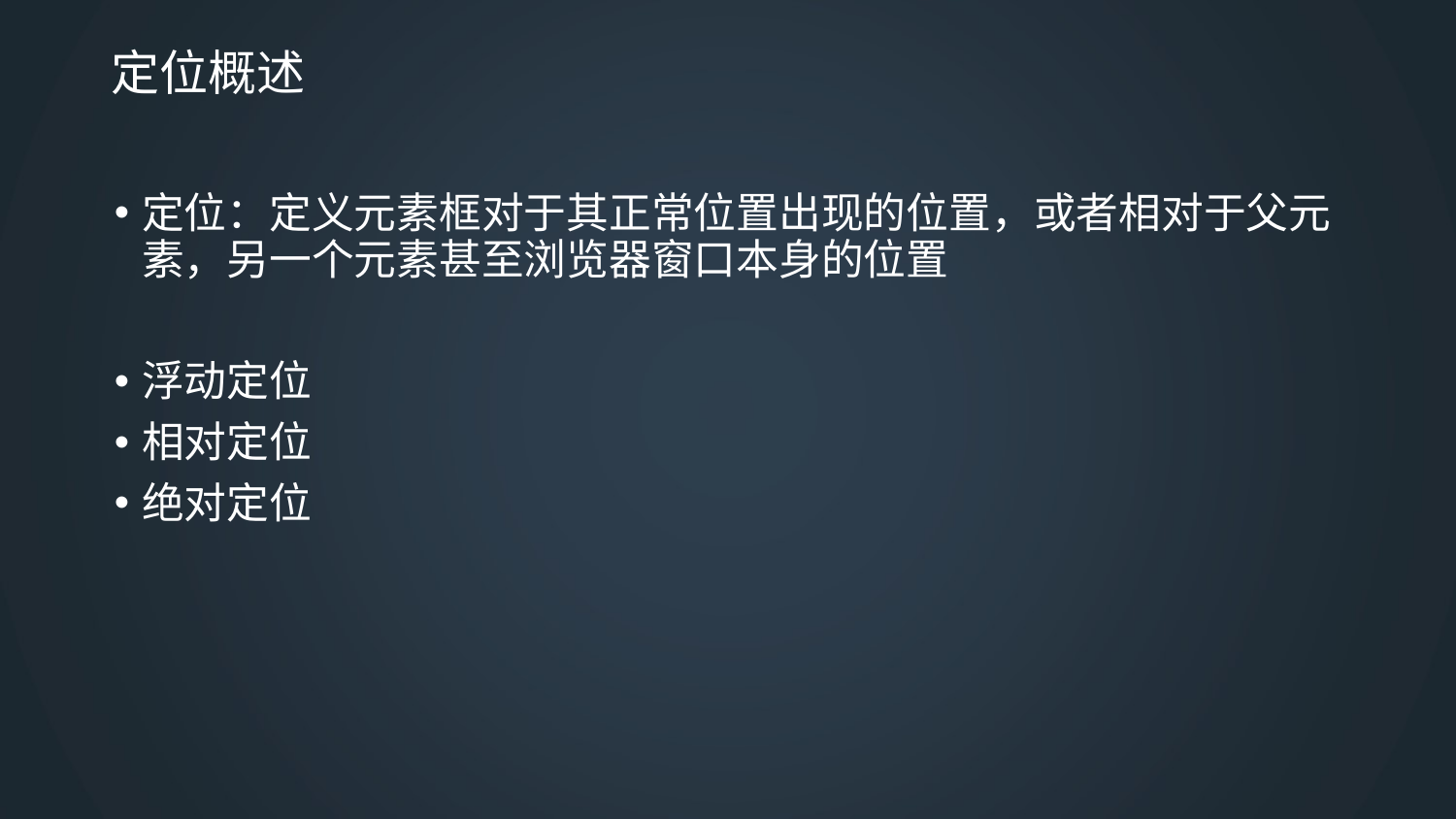

# 定位概述
定位：定义元素框对于其正常位置出现的位置，或者相对于父元素，另一个元素甚至浏览器窗口本身的位置

浮动定位
相对定位
绝对定位